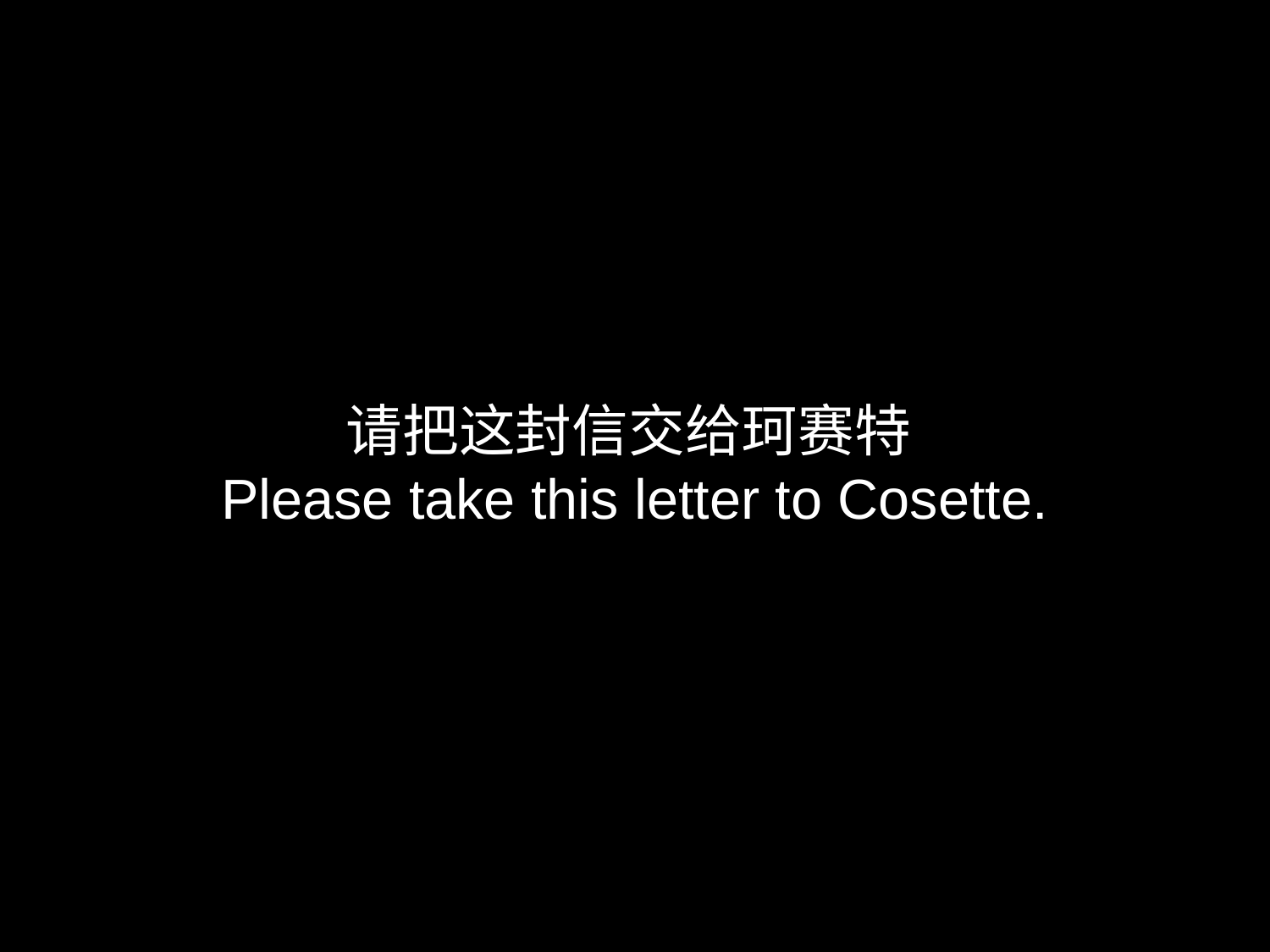

请把这封信交给珂赛特
Please take this letter to Cosette.